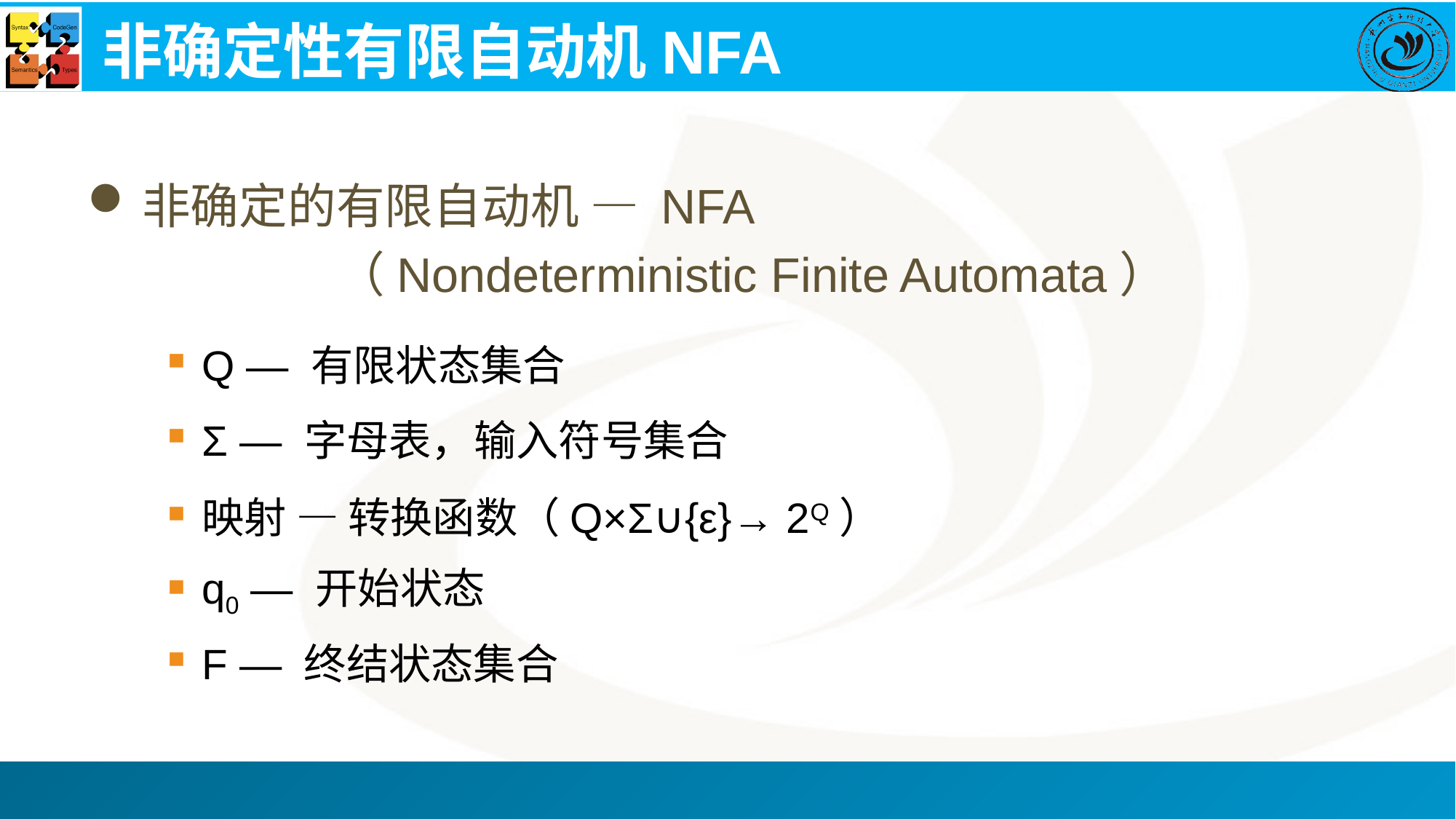

# 非确定性有限自动机NFA
非确定的有限自动机 — NFA
		        （Nondeterministic Finite Automata）
Q — 有限状态集合
Σ — 字母表，输入符号集合
映射 — 转换函数（Q×Σ∪{ε}→ 2Q）
q0 — 开始状态
F — 终结状态集合
20